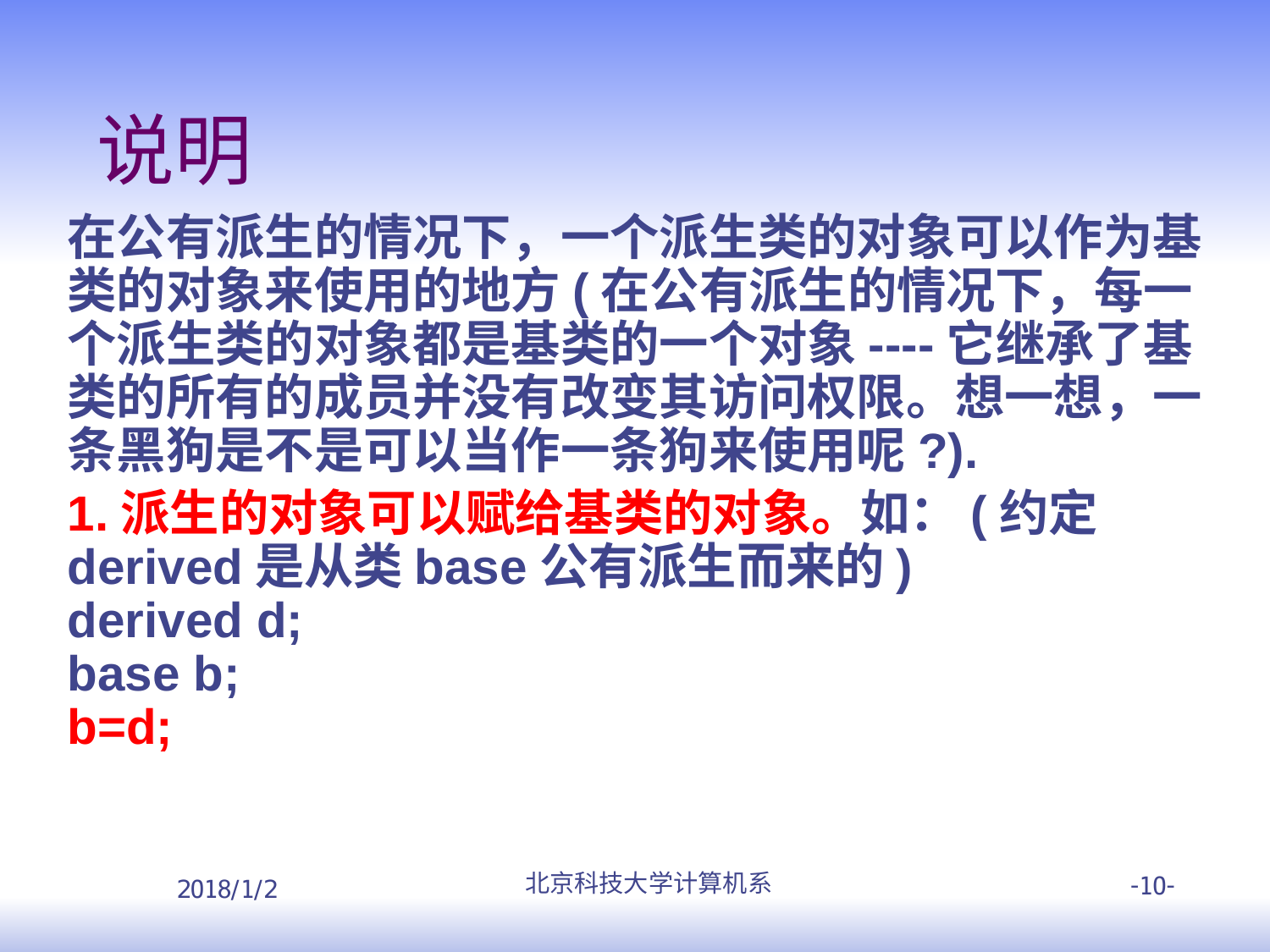

# 说明
在公有派生的情况下，一个派生类的对象可以作为基类的对象来使用的地方(在公有派生的情况下，每一个派生类的对象都是基类的一个对象----它继承了基类的所有的成员并没有改变其访问权限。想一想，一条黑狗是不是可以当作一条狗来使用呢?).
1.派生的对象可以赋给基类的对象。如：(约定derived是从类base公有派生而来的)
derived d;
base b;
b=d;
北京科技大学计算机系
-10-
2018/1/2